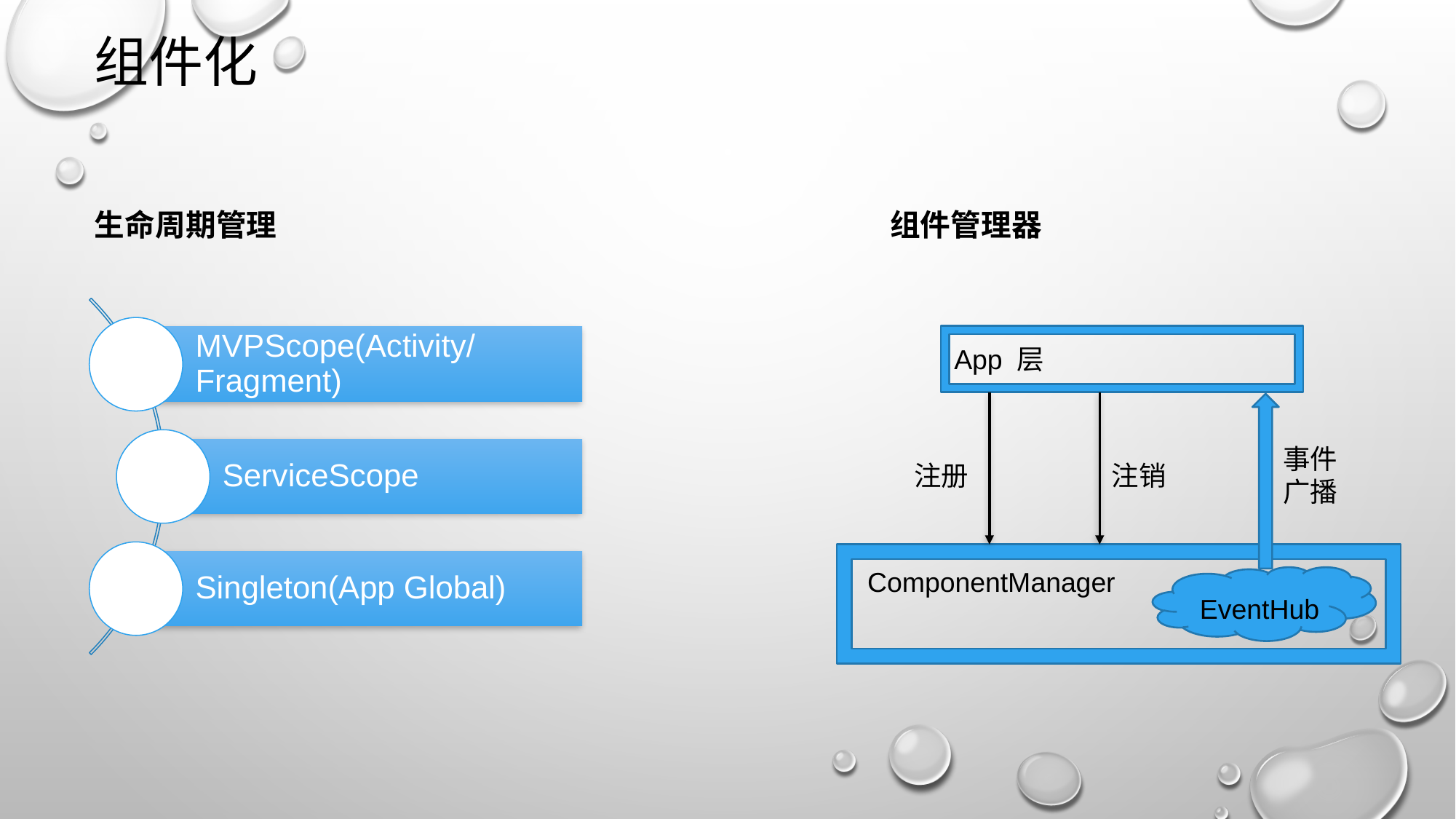

# 组件化
生命周期管理
组件管理器
MVPScope(Activity/Fragment)
ServiceScope
Singleton(App Global)

App 层

事件广播
注册
注销

ComponentManager

EventHub